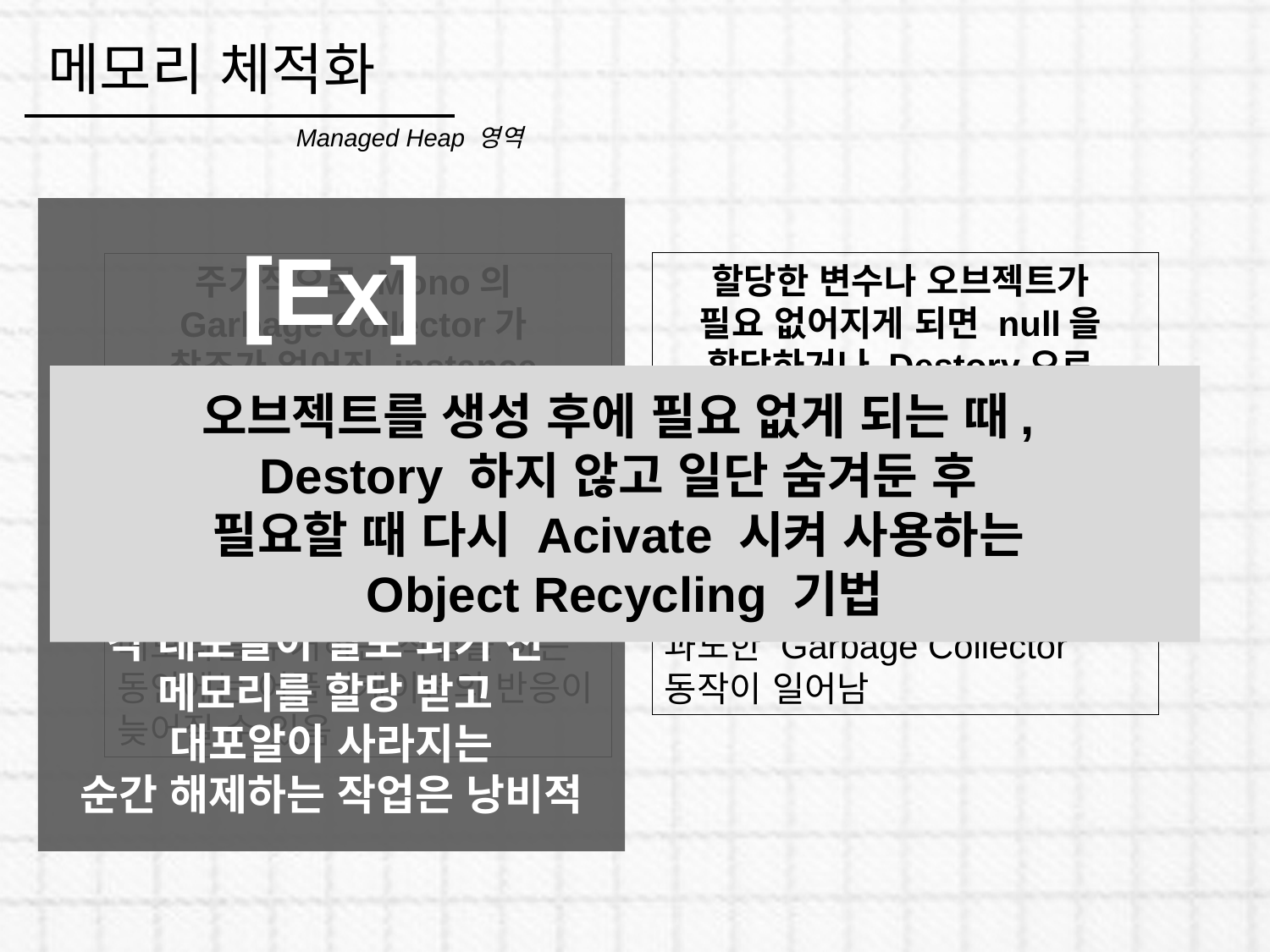

메모리 체적화
Managed Heap 영역
[Ex]

수많은 대포알을 발사하는
대포가 나오는 게임일 경우
Destory를 호출해야만 하는
많은 오브젝트가
게임 플레이 도중 생성되므로
각 대포알이 발포 되기 전
메모리를 할당 받고
대포알이 사라지는
순간 해제하는 작업은 낭비적
주기적으로 Mono의
Garbage Collector가
참조가 없어진 instance
등을 찾아 Manged Heap
상에서 해제
할당한 변수나 오브젝트가
필요 없어지게 되면 null을
할당하거나 Destory으로
명시적으로 메모리상에서
제거되도록 표시한다.
오브젝트를 생성 후에 필요 없게 되는 때,
Destory 하지 않고 일단 숨겨둔 후
필요할 때 다시 Acivate 시켜 사용하는
Object Recycling 기법
문제점
→ Garbage Collector이 메모리를 수거하는 작업을 하는 동안에는 어플리케이션의 반응이 늦어질 수 있음
문제점
→ 동시에 수많은 메모리 해제로 과도한 Garbage Collector 동작이 일어남